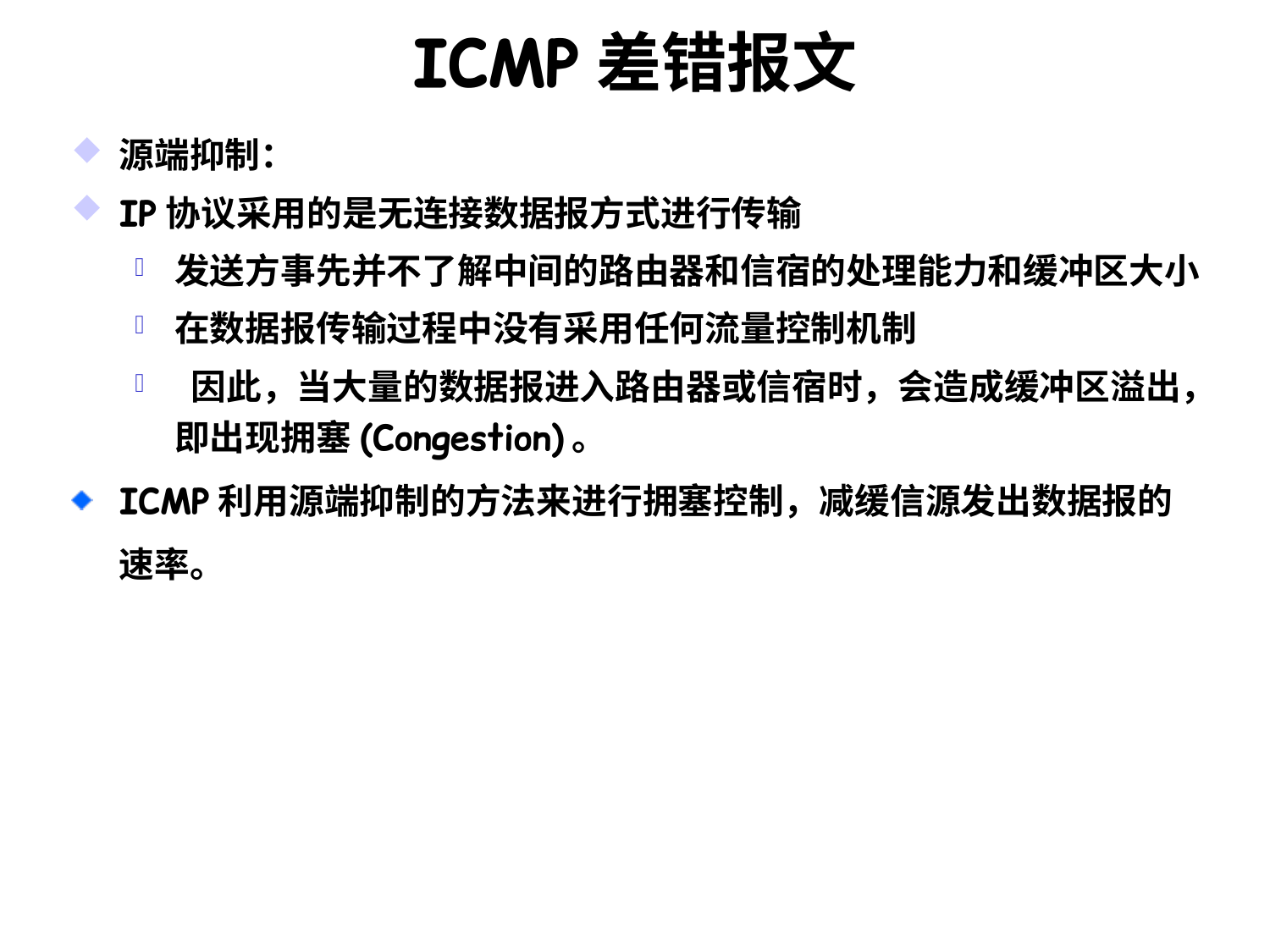

# ICMP差错报文
源端抑制：
IP协议采用的是无连接数据报方式进行传输
发送方事先并不了解中间的路由器和信宿的处理能力和缓冲区大小
在数据报传输过程中没有采用任何流量控制机制
 因此，当大量的数据报进入路由器或信宿时，会造成缓冲区溢出，即出现拥塞(Congestion)。
ICMP利用源端抑制的方法来进行拥塞控制，减缓信源发出数据报的速率。